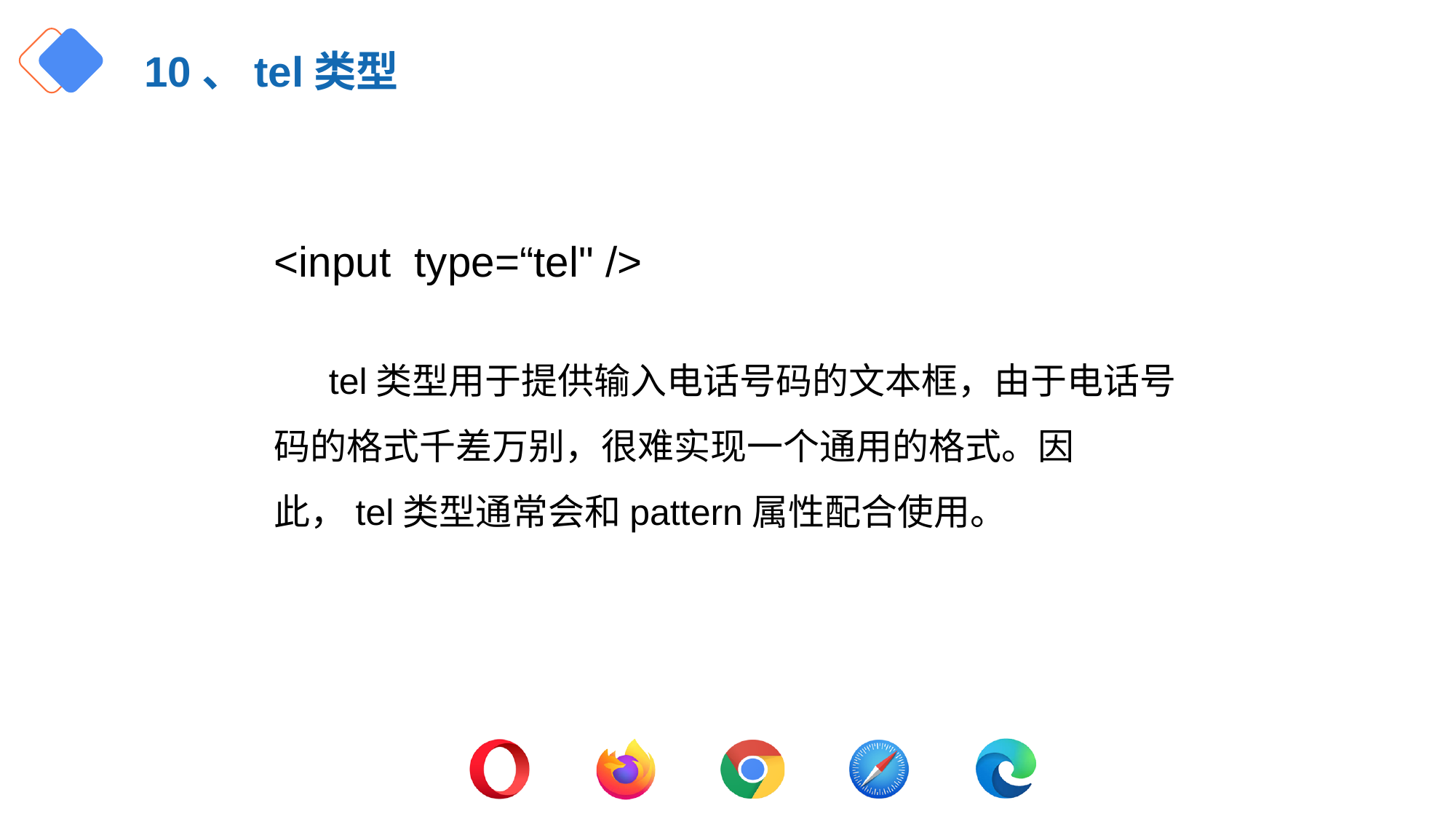

# 10、tel类型
<input  type=“tel" />

tel类型用于提供输入电话号码的文本框，由于电话号码的格式千差万别，很难实现一个通用的格式。因此，tel类型通常会和pattern属性配合使用。